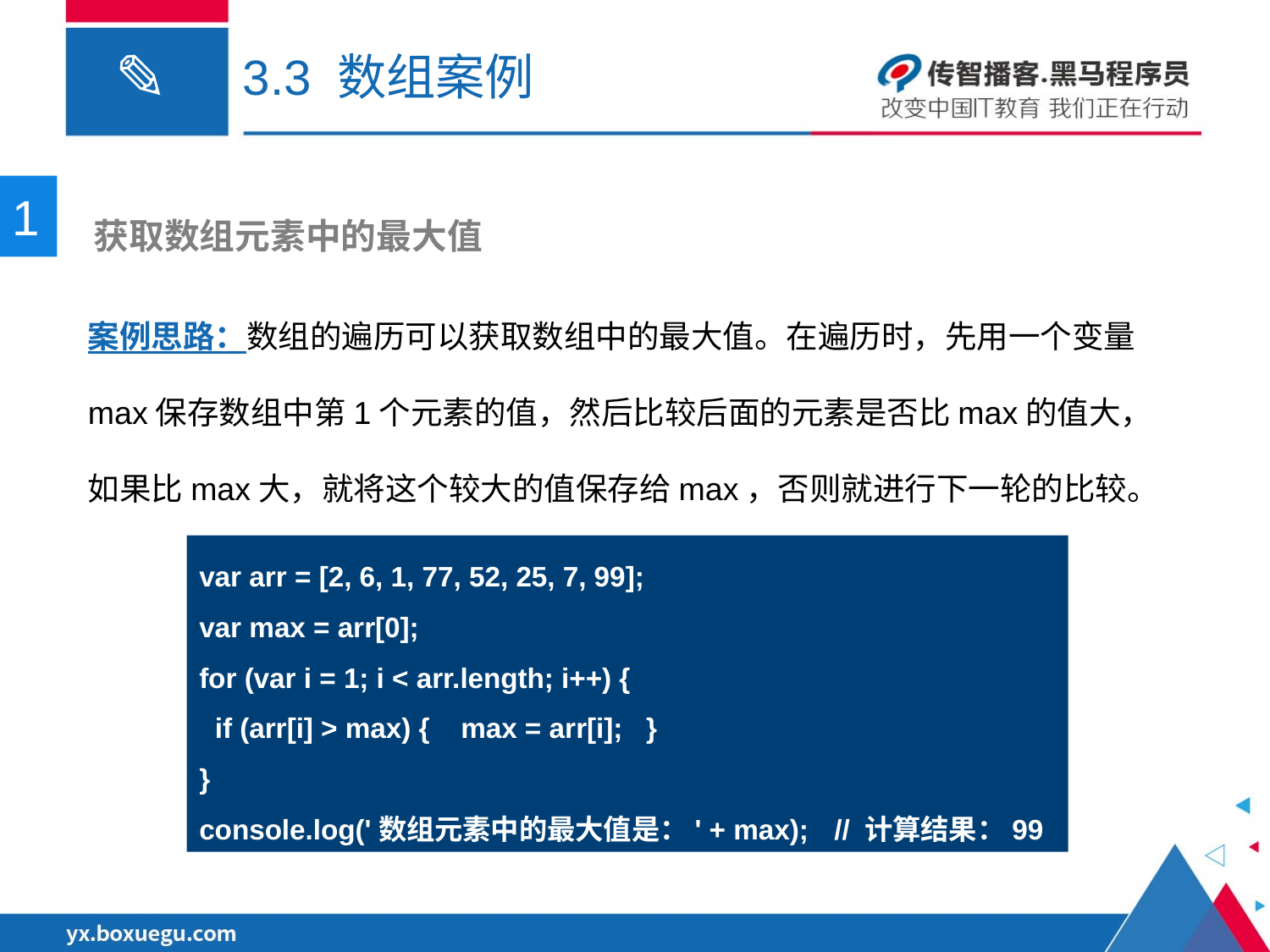

# 3.3 数组案例

1
  获取数组元素中的最大值
案例思路：数组的遍历可以获取数组中的最大值。在遍历时，先用一个变量max保存数组中第1个元素的值，然后比较后面的元素是否比max的值大，如果比max大，就将这个较大的值保存给max，否则就进行下一轮的比较。
var arr = [2, 6, 1, 77, 52, 25, 7, 99];
var max = arr[0];
for (var i = 1; i < arr.length; i++) {
  if (arr[i] > max) {    max = arr[i];   }
}
console.log('数组元素中的最大值是：' + max);	// 计算结果：99